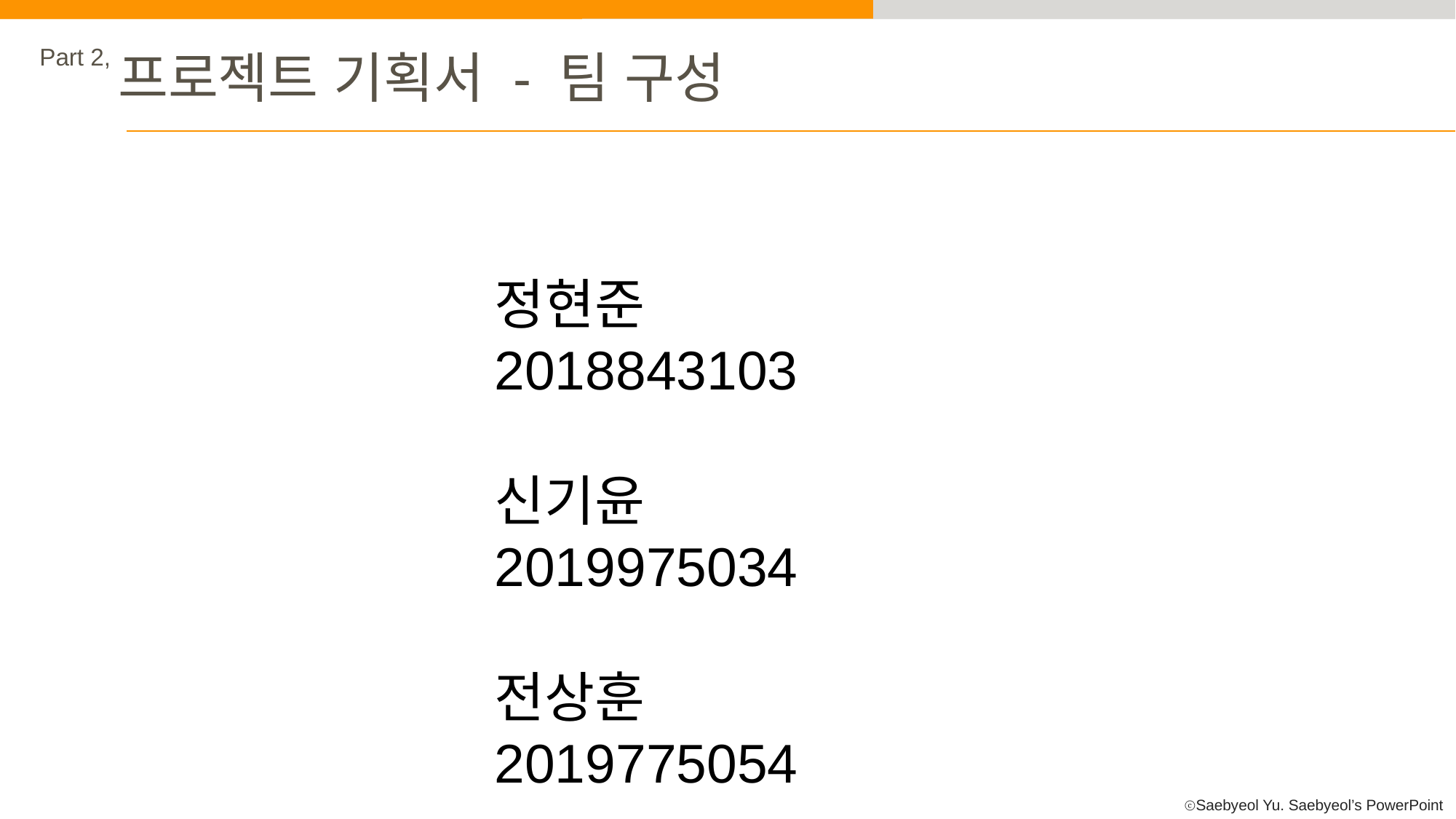

Part 2,
프로젝트 기획서 - 팀 구성
정현준 2018843103

신기윤 2019975034

전상훈 2019775054